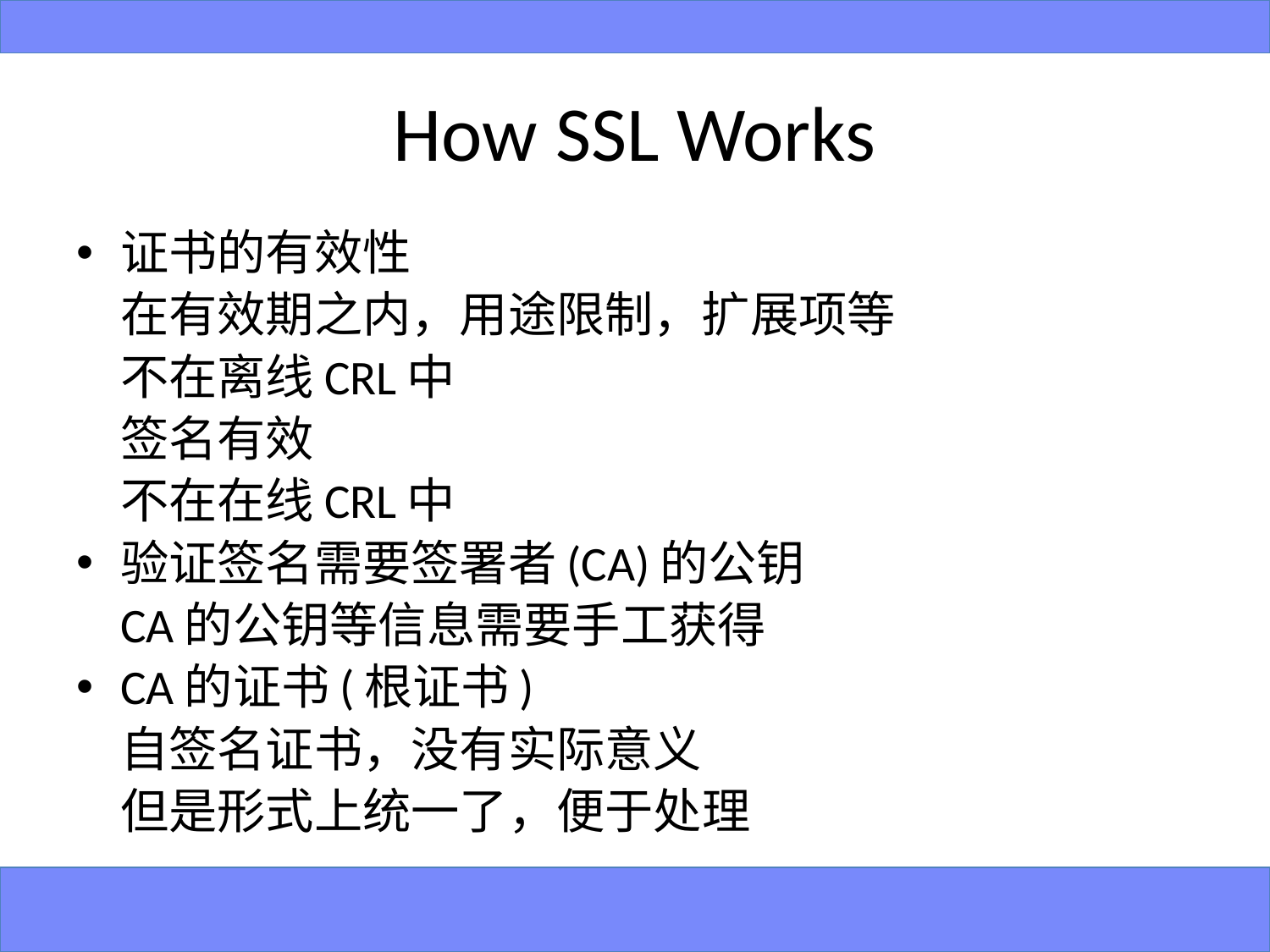

# How SSL Works
证书的有效性
	在有效期之内，用途限制，扩展项等
	不在离线CRL中
	签名有效
	不在在线CRL中
验证签名需要签署者(CA)的公钥
	CA的公钥等信息需要手工获得
CA的证书(根证书)
	自签名证书，没有实际意义
	但是形式上统一了，便于处理